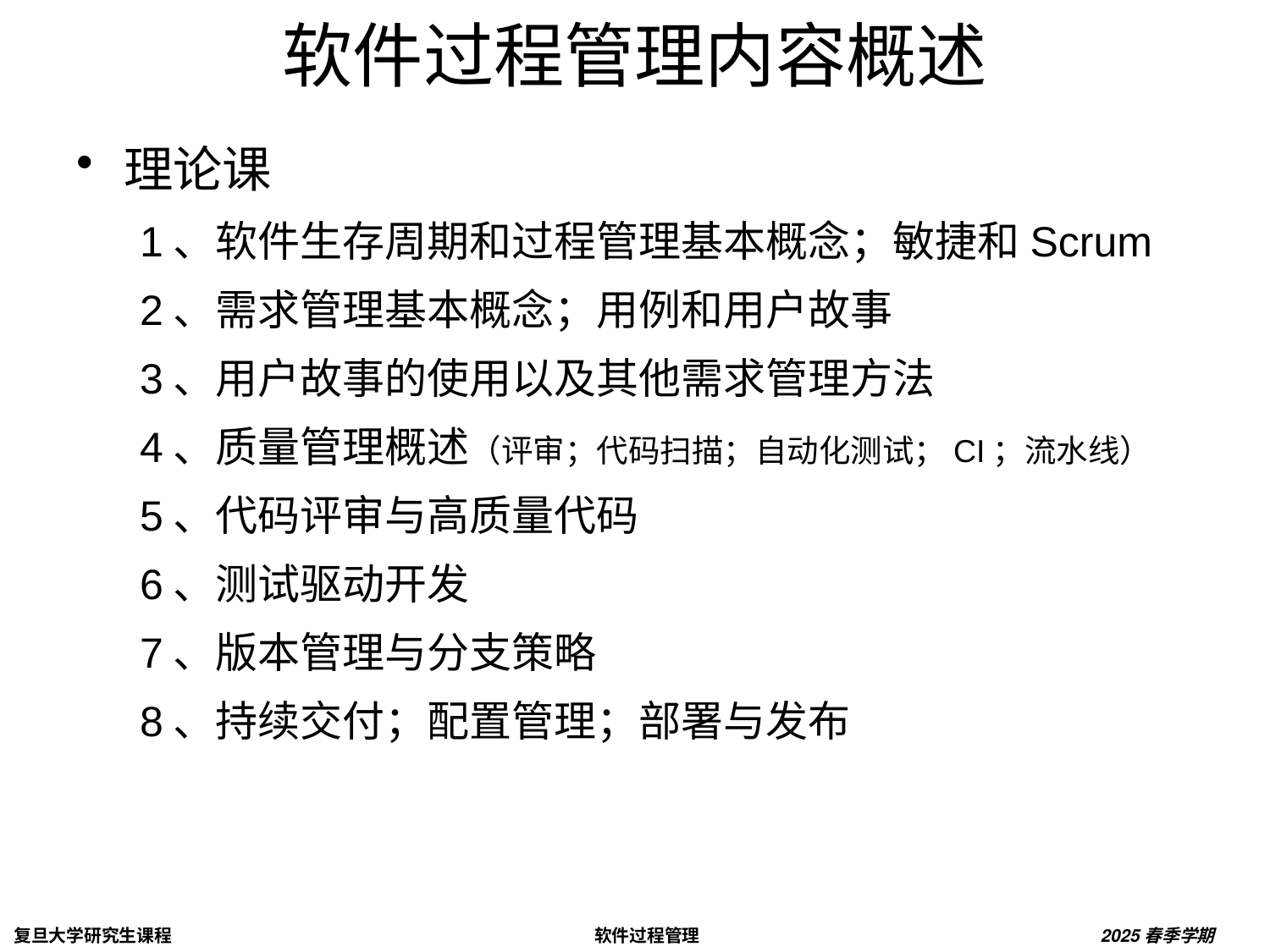

# 软件过程管理内容概述
理论课
1、软件生存周期和过程管理基本概念；敏捷和Scrum
2、需求管理基本概念；用例和用户故事
3、用户故事的使用以及其他需求管理方法
4、质量管理概述（评审；代码扫描；自动化测试；CI；流水线）
5、代码评审与高质量代码
6、测试驱动开发
7、版本管理与分支策略
8、持续交付；配置管理；部署与发布